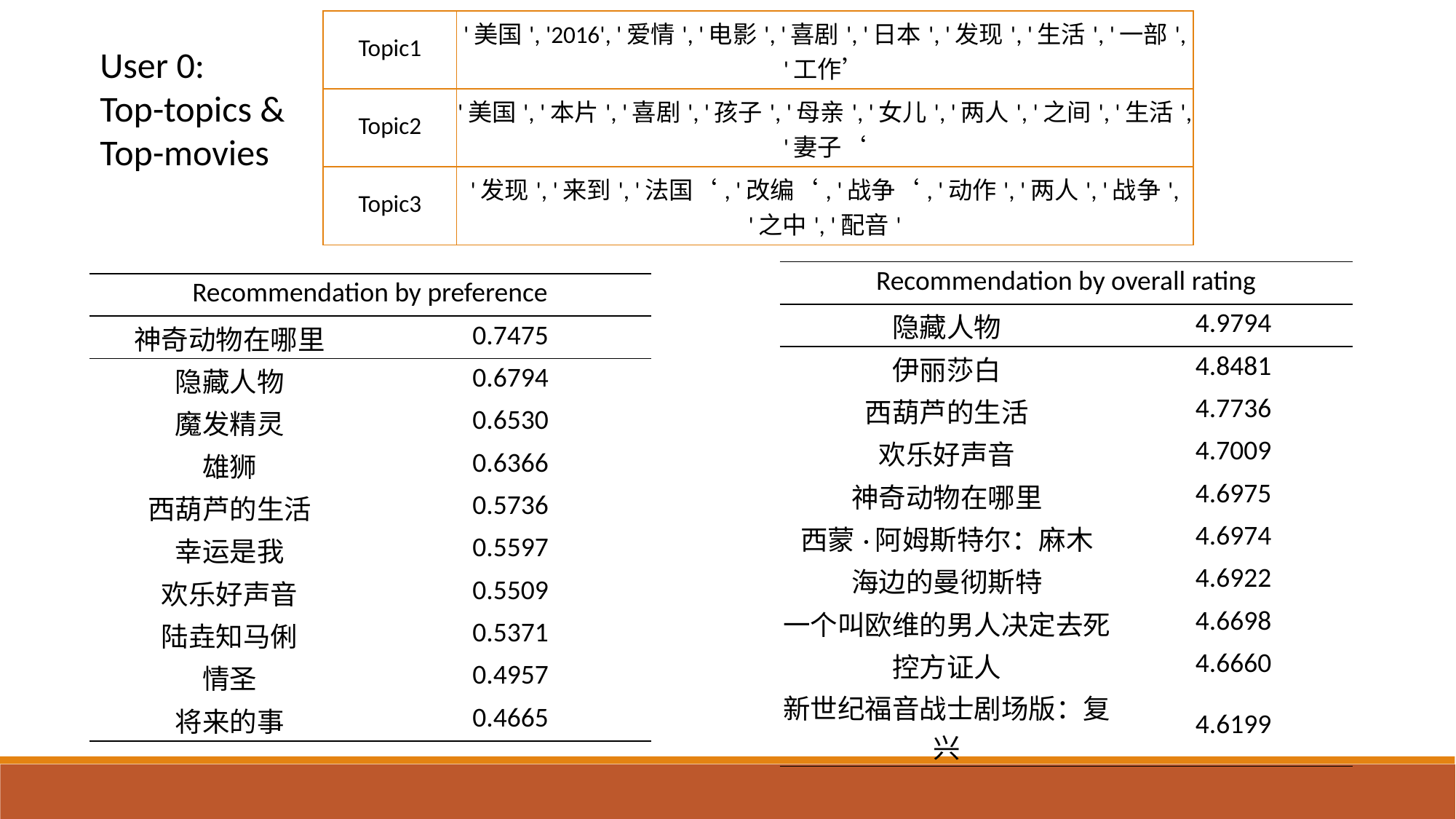

| Topic1 | '美国', '2016', '爱情', '电影', '喜剧', '日本', '发现', '生活', '一部', '工作’ |
| --- | --- |
| Topic2 | '美国', '本片', '喜剧', '孩子', '母亲', '女儿', '两人', '之间', '生活', '妻子‘ |
| Topic3 | '发现', '来到', '法国‘, '改编‘, '战争‘, '动作', '两人', '战争', '之中', '配音' |
User 0:
Top-topics & Top-movies
| Recommendation by overall rating |  |
| --- | --- |
| 隐藏人物 | 4.9794 |
| 伊丽莎白 | 4.8481 |
| 西葫芦的生活 | 4.7736 |
| 欢乐好声音 | 4.7009 |
| 神奇动物在哪里 | 4.6975 |
| 西蒙·阿姆斯特尔：麻木 | 4.6974 |
| 海边的曼彻斯特 | 4.6922 |
| 一个叫欧维的男人决定去死 | 4.6698 |
| 控方证人 | 4.6660 |
| 新世纪福音战士剧场版：复兴 | 4.6199 |
| Recommendation by preference |  |
| --- | --- |
| 神奇动物在哪里 | 0.7475 |
| 隐藏人物 | 0.6794 |
| 魔发精灵 | 0.6530 |
| 雄狮 | 0.6366 |
| 西葫芦的生活 | 0.5736 |
| 幸运是我 | 0.5597 |
| 欢乐好声音 | 0.5509 |
| 陆垚知马俐 | 0.5371 |
| 情圣 | 0.4957 |
| 将来的事 | 0.4665 |